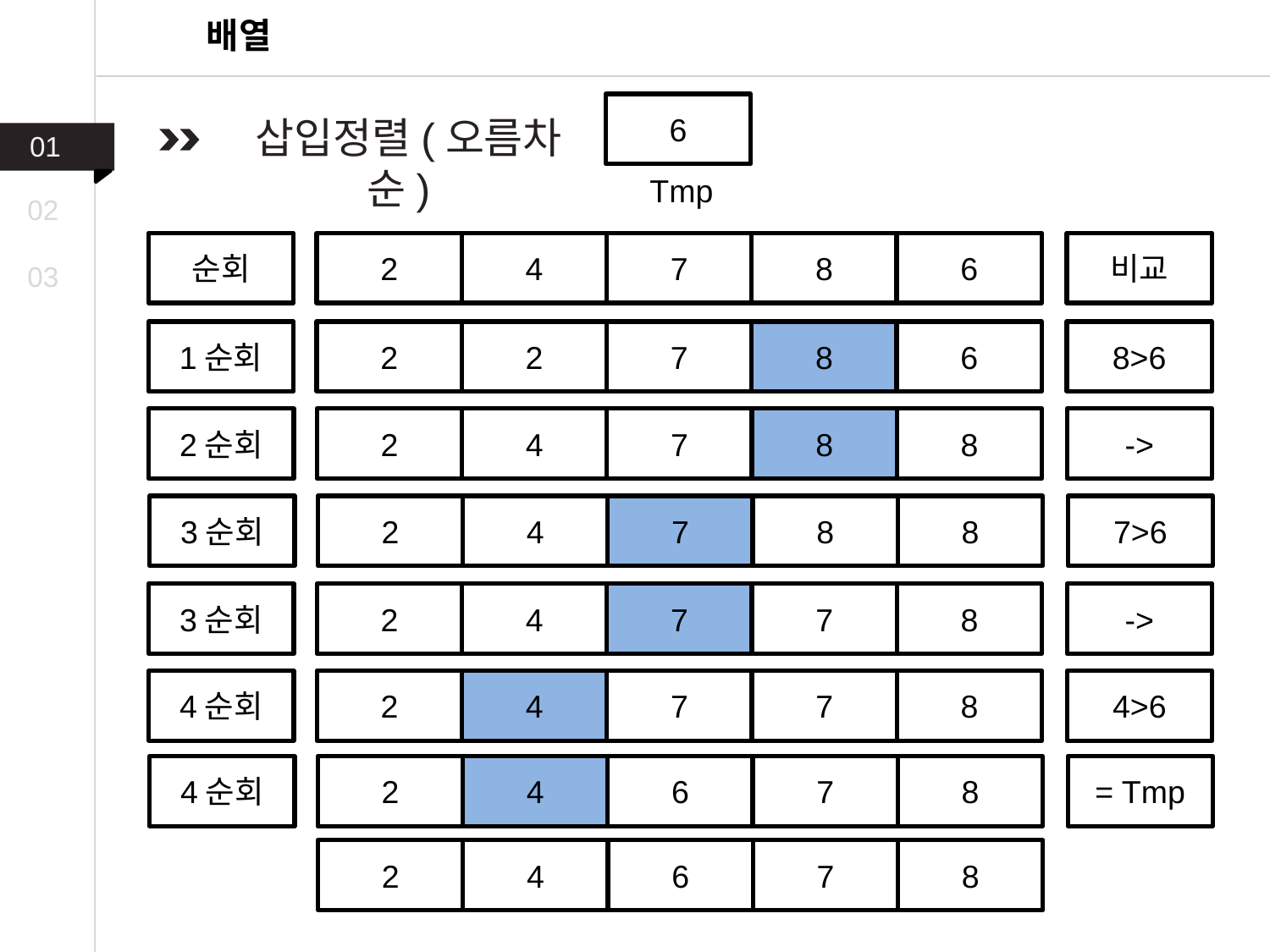

배열
6
 삽입정렬(오름차순)
01

Tmp

02
순회
2
4
7
8
6
비교
03
1순회
2
2
7
8
6
8>6
2순회
2
4
7
8
8
->
3순회
2
4
7
8
8
7>6
3순회
2
4
7
7
8
->
4순회
2
4
7
7
8
4>6
4순회
2
4
6
7
8
= Tmp
2
4
6
7
8